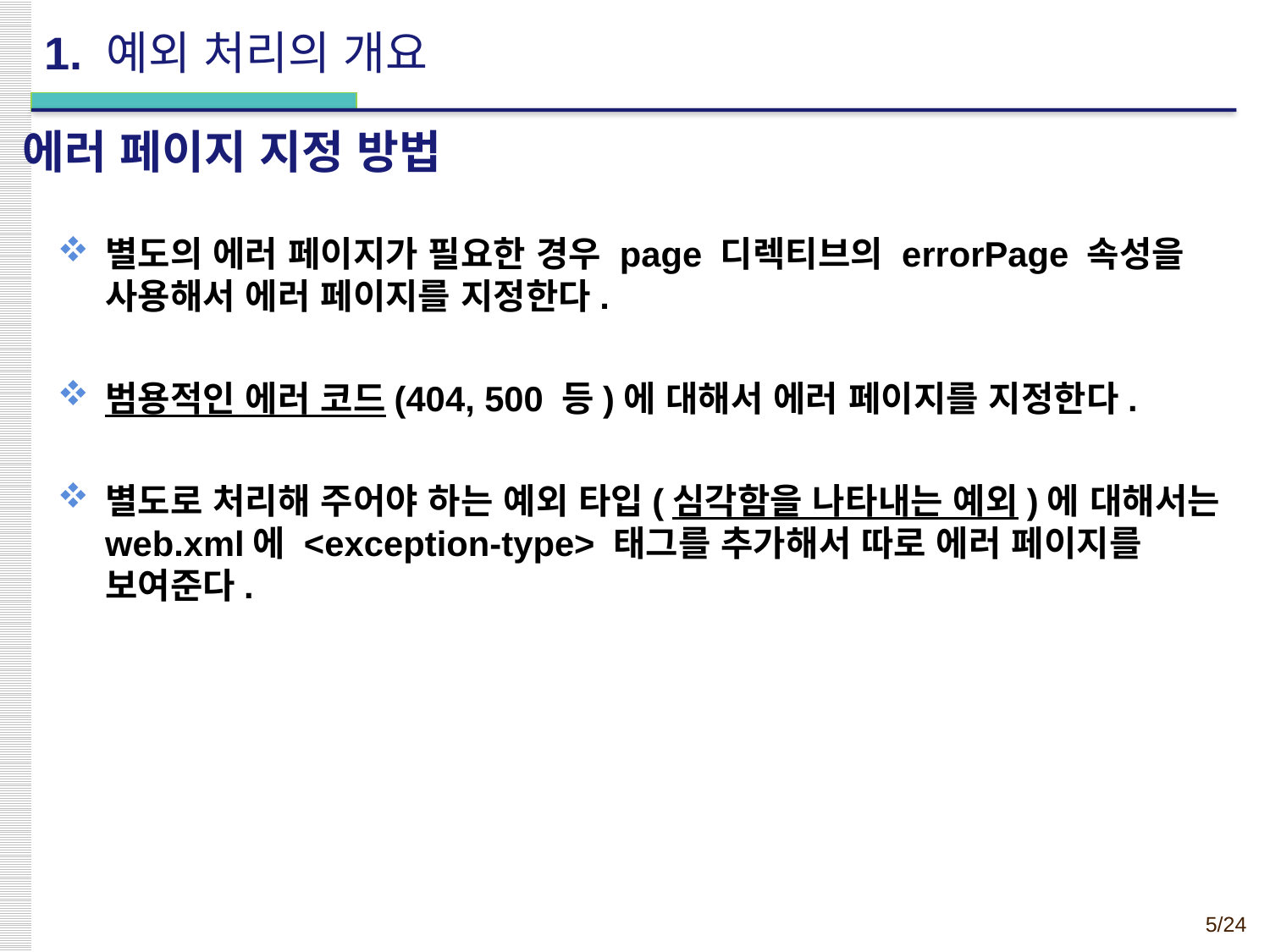

# 1. 예외 처리의 개요
에러 페이지 지정 방법
별도의 에러 페이지가 필요한 경우 page 디렉티브의 errorPage 속성을 사용해서 에러 페이지를 지정한다.

범용적인 에러 코드(404, 500 등)에 대해서 에러 페이지를 지정한다.

별도로 처리해 주어야 하는 예외 타입(심각함을 나타내는 예외)에 대해서는 web.xml에 <exception-type> 태그를 추가해서 따로 에러 페이지를 보여준다.